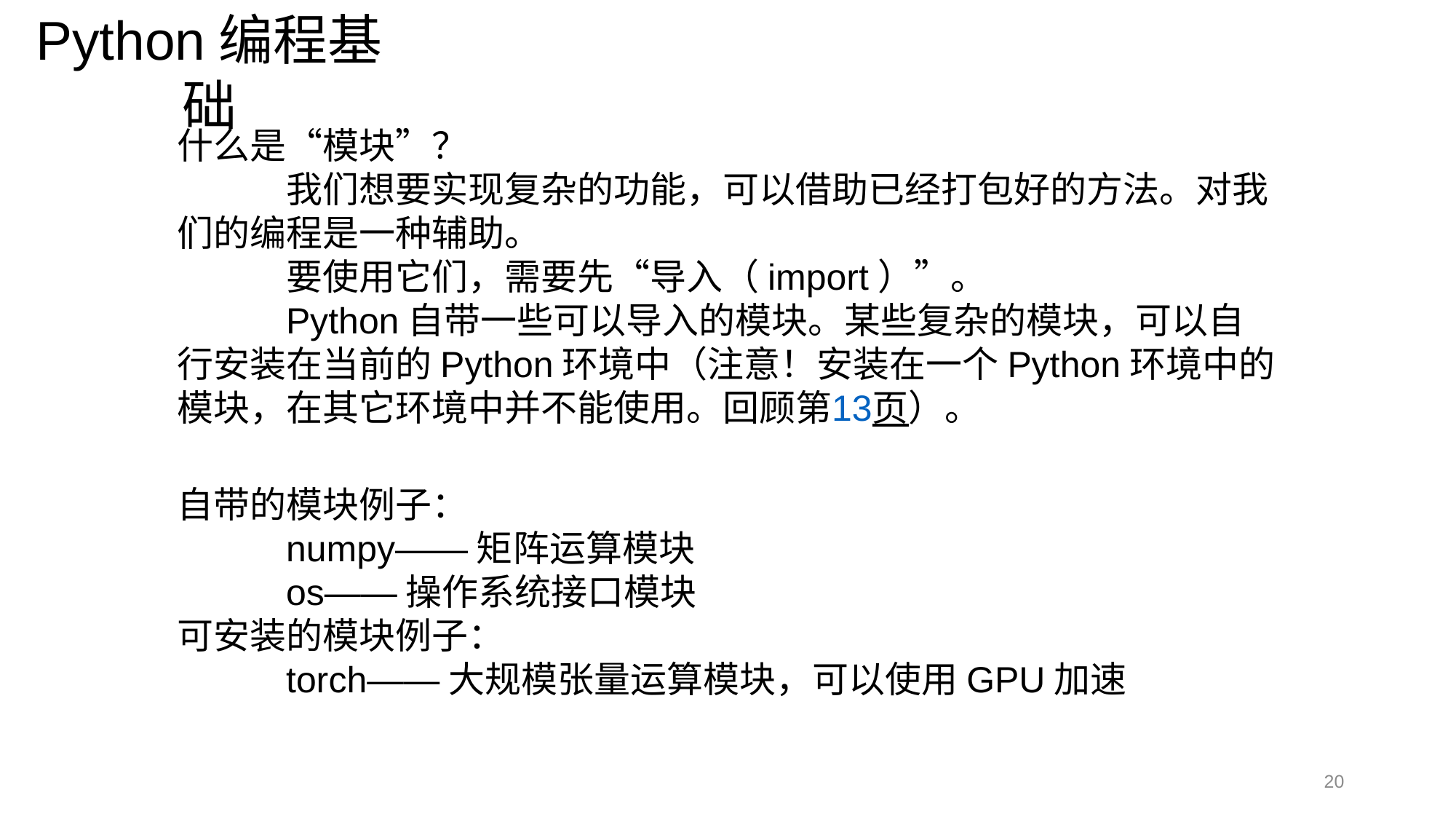

Python编程基础
什么是“模块”？
	我们想要实现复杂的功能，可以借助已经打包好的方法。对我们的编程是一种辅助。
	要使用它们，需要先“导入（import）”。
	Python自带一些可以导入的模块。某些复杂的模块，可以自行安装在当前的Python环境中（注意！安装在一个Python环境中的模块，在其它环境中并不能使用。回顾第13页）。

自带的模块例子：
	numpy——矩阵运算模块
	os——操作系统接口模块
可安装的模块例子：
	torch——大规模张量运算模块，可以使用GPU加速
20